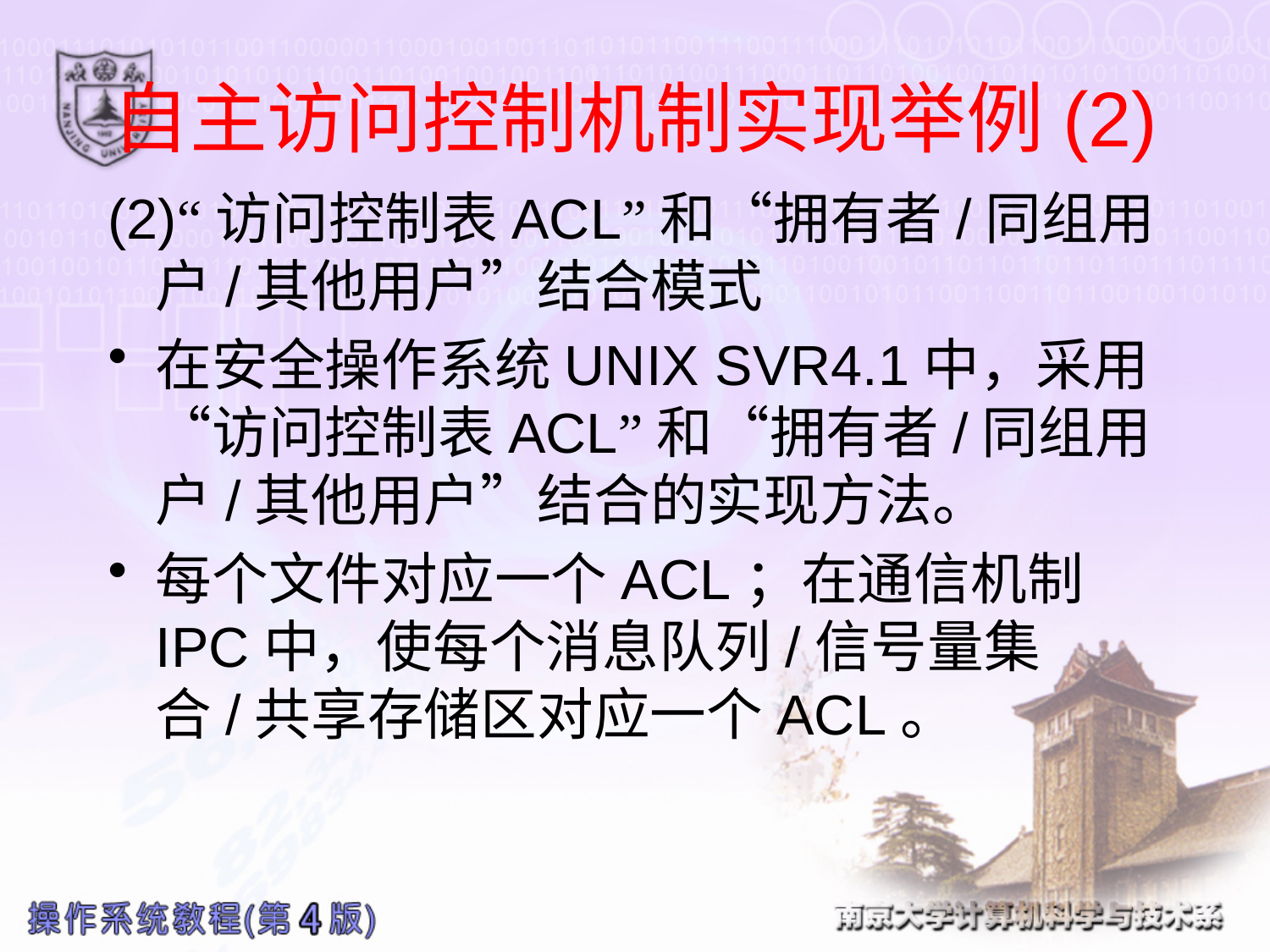

# 自主访问控制机制实现举例(2)
(2)“访问控制表ACL”和“拥有者/同组用户/其他用户”结合模式
在安全操作系统UNIX SVR4.1中，采用“访问控制表ACL”和“拥有者/同组用户/其他用户”结合的实现方法。
每个文件对应一个ACL；在通信机制IPC中，使每个消息队列/信号量集合/共享存储区对应一个ACL。